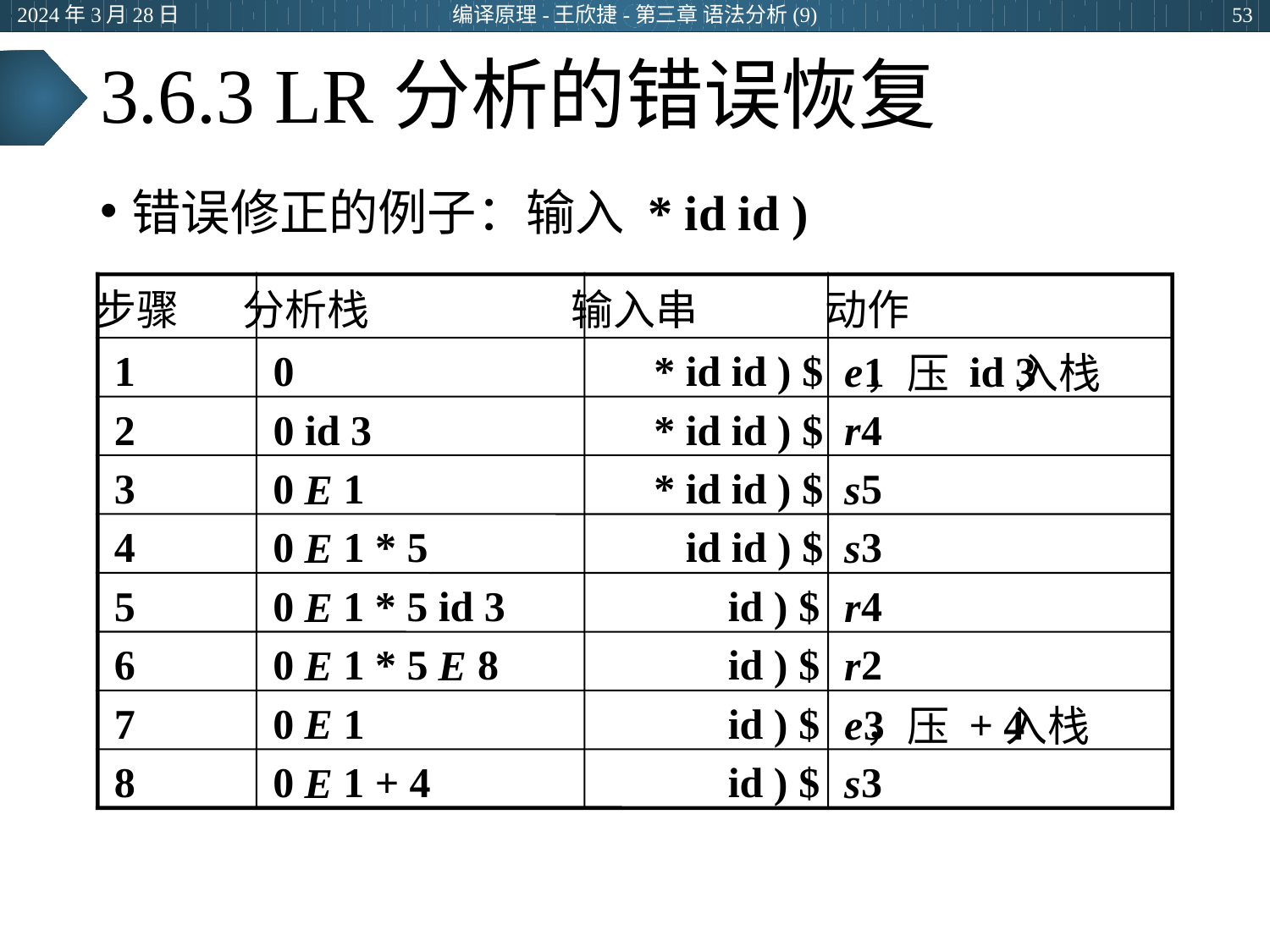

2024年3月28日
编译原理-王欣捷-第三章 语法分析(9)
53
# 3.6.3 LR分析的错误恢复
错误修正的例子：输入 * id id )

步骤
分析栈
输入串
动作

1
0
* id id ) $
1
id 3
e
，压
入栈
2
0 id 3
* id id ) $
4
r
3
0
1
* id id ) $
5
E
s
4
0
1 * 5
id id ) $
3
E
s
5
0
1 * 5 id 3
id ) $
4
E
r
6
0
1 * 5
8
id ) $
2
E
E
r
7
0
1
id ) $
E
3
+ 4
e
，压
入栈
8
0
1 + 4
id ) $
3
E
s